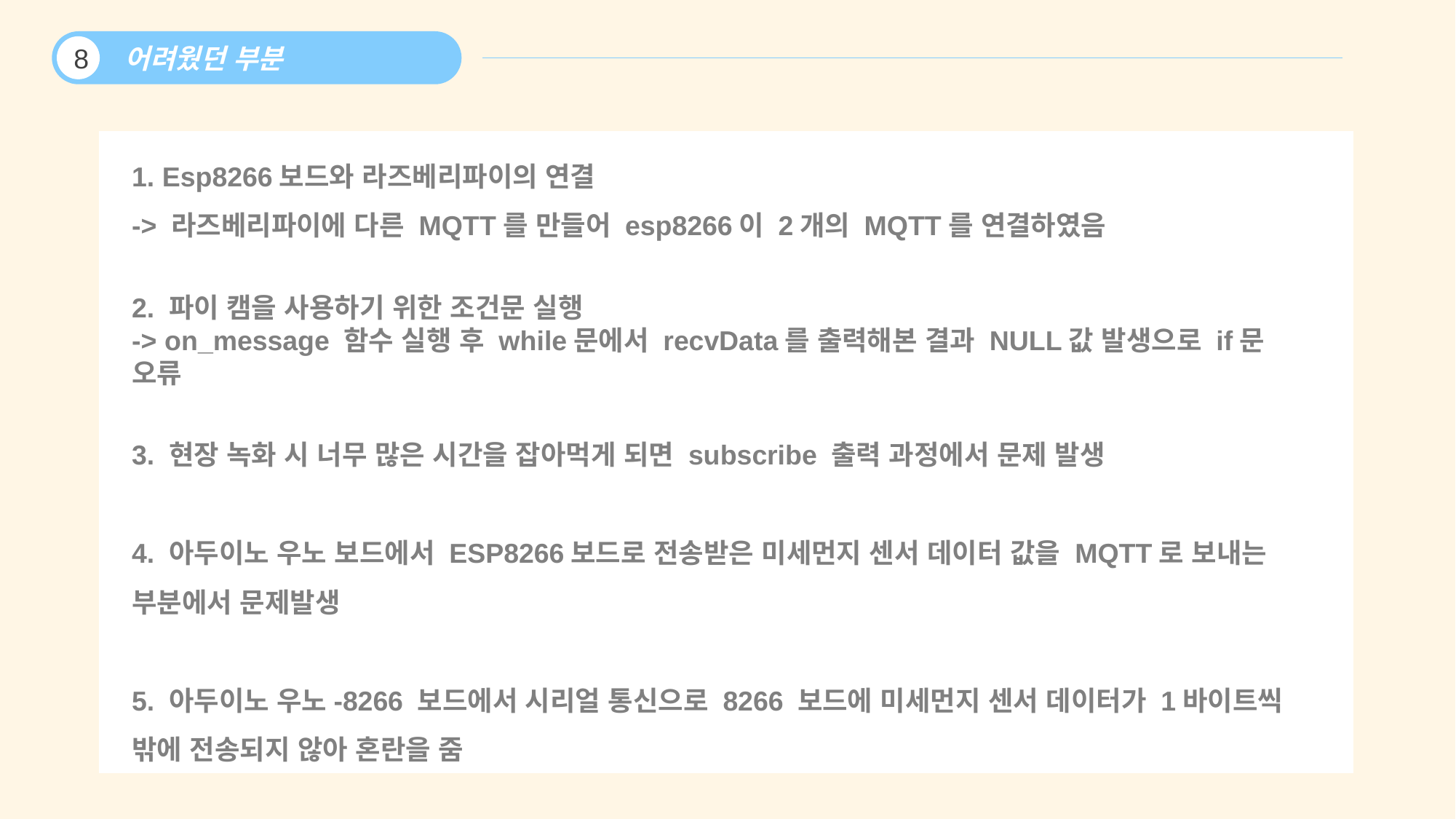

어려웠던 부분
8

1. Esp8266보드와 라즈베리파이의 연결
-> 라즈베리파이에 다른 MQTT를 만들어 esp8266이 2개의 MQTT를 연결하였음

2. 파이 캠을 사용하기 위한 조건문 실행
-> on_message 함수 실행 후 while문에서 recvData를 출력해본 결과 NULL값 발생으로 if문 오류

3. 현장 녹화 시 너무 많은 시간을 잡아먹게 되면 subscribe 출력 과정에서 문제 발생

4. 아두이노 우노 보드에서 ESP8266보드로 전송받은 미세먼지 센서 데이터 값을 MQTT로 보내는 부분에서 문제발생

5. 아두이노 우노-8266 보드에서 시리얼 통신으로 8266 보드에 미세먼지 센서 데이터가 1바이트씩 밖에 전송되지 않아 혼란을 줌